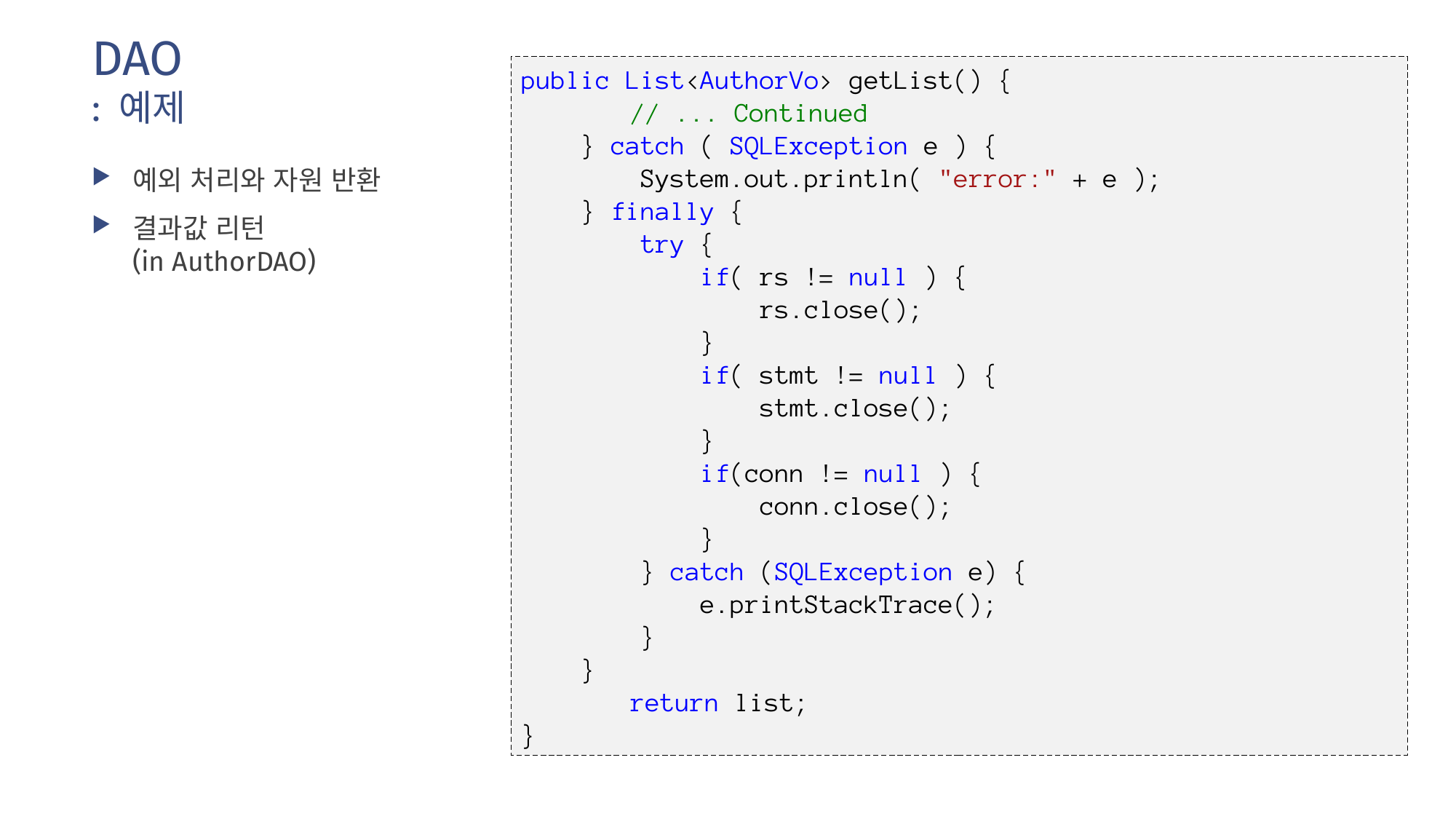

# DAO : 예제
public List<AuthorVo> getList() {
	// ... Continued
    } catch ( SQLException e ) {
        System.out.println( "error:" + e );
    } finally {
        try {
            if( rs != null ) {
                rs.close();
            }
            if( stmt != null ) {
                stmt.close();
            }
            if(conn != null ) {
                conn.close();
            }
        } catch (SQLException e) {
            e.printStackTrace();
        }
    }
	return list;
}
예외 처리와 자원 반환
결과값 리턴
(in AuthorDAO)